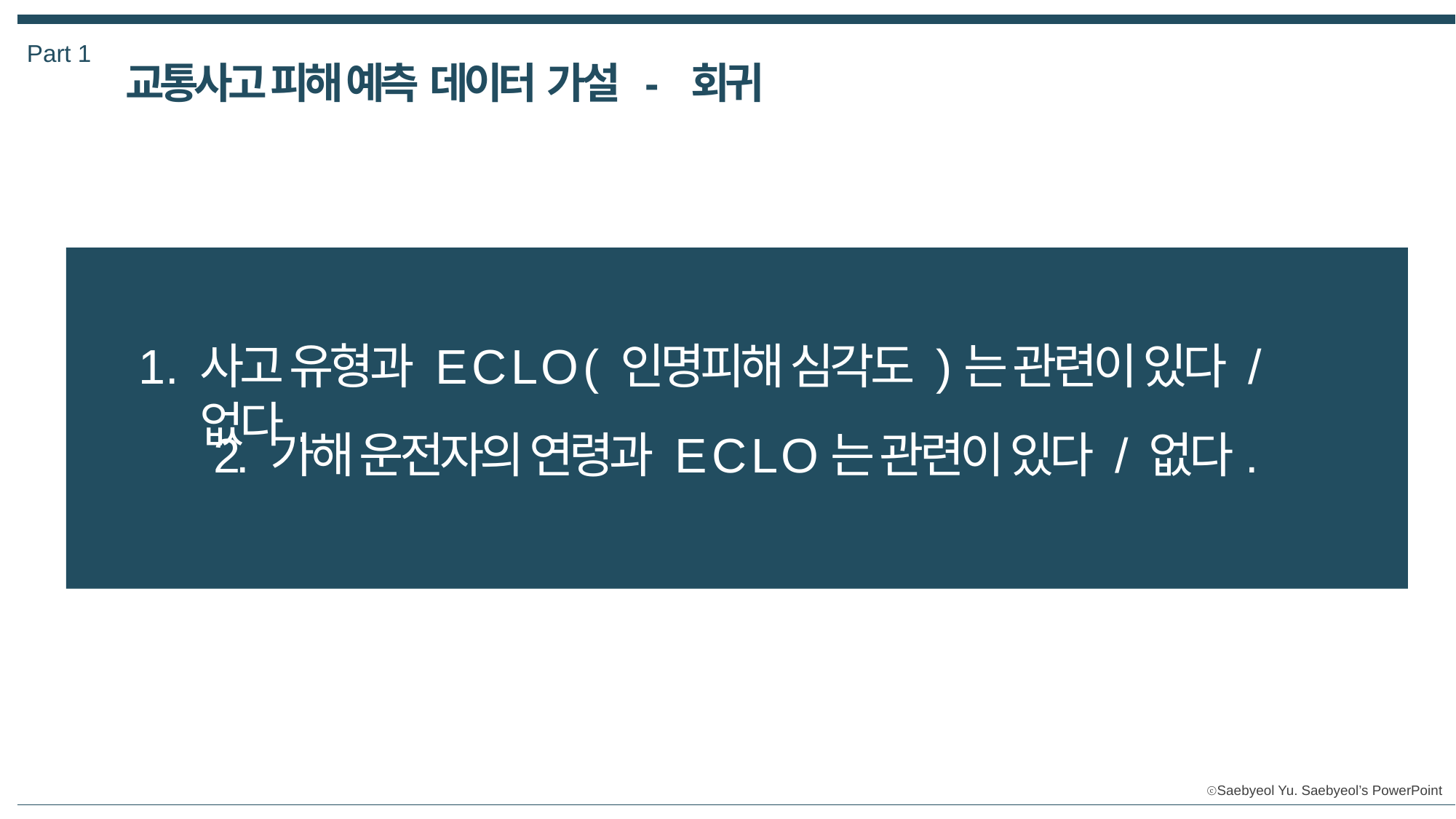

Part 1
교통사고 피해 예측  데이터  가설  -   회귀

사고 유형과 E C L O ( 인명피해 심각도 )는 관련이 있다 / 없다.
2. 가해 운전자의 연령과 E C L O는 관련이 있다 / 없다.